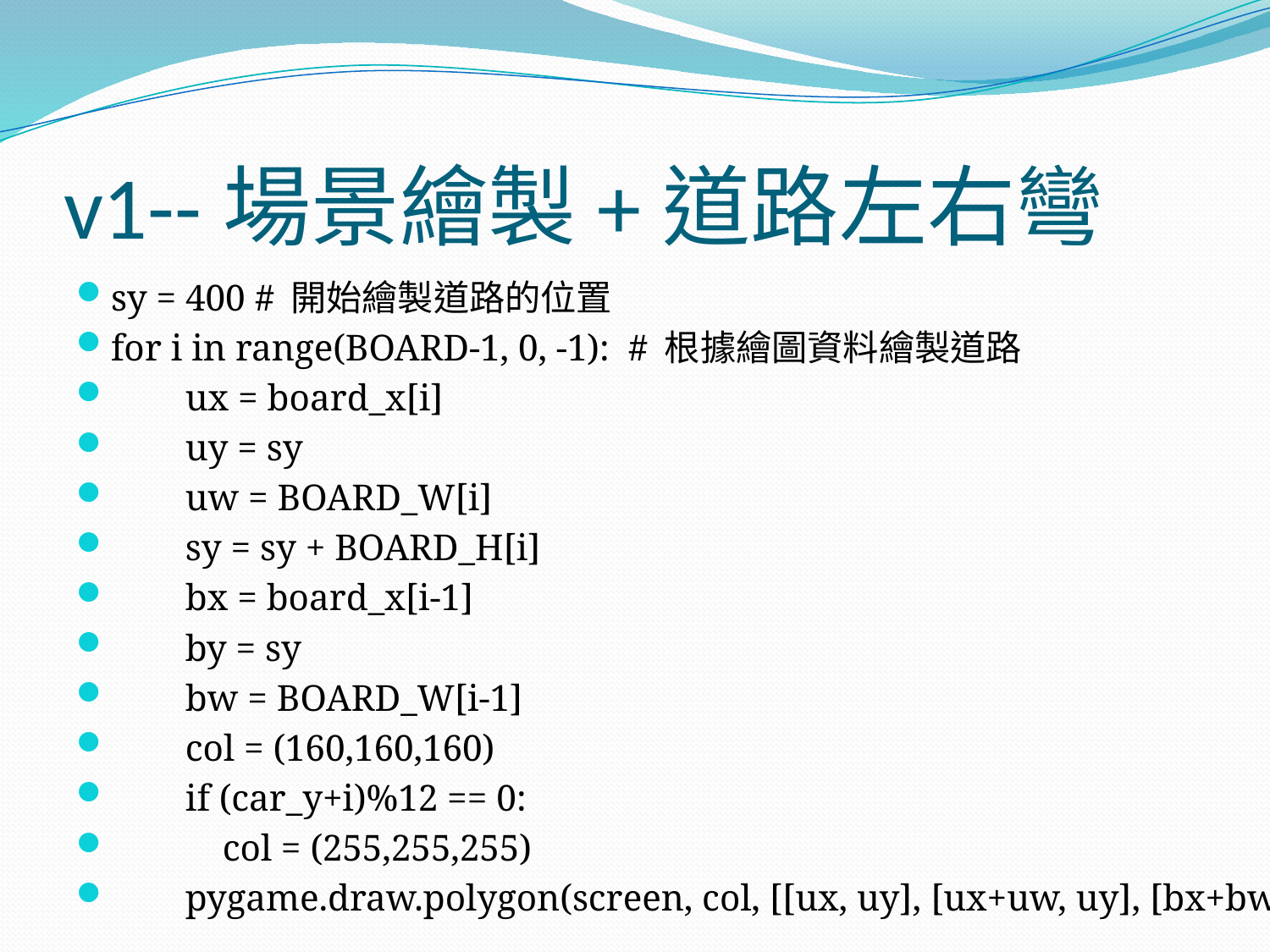

# v1--場景繪製+道路左右彎
sy = 400 # 開始繪製道路的位置
for i in range(BOARD-1, 0, -1):  # 根據繪圖資料繪製道路
        ux = board_x[i]
        uy = sy
        uw = BOARD_W[i]
        sy = sy + BOARD_H[i]
        bx = board_x[i-1]
        by = sy
        bw = BOARD_W[i-1]
        col = (160,160,160)
        if (car_y+i)%12 == 0:
            col = (255,255,255)
        pygame.draw.polygon(screen, col, [[ux, uy], [ux+uw, uy], [bx+bw, by], [bx, by]])